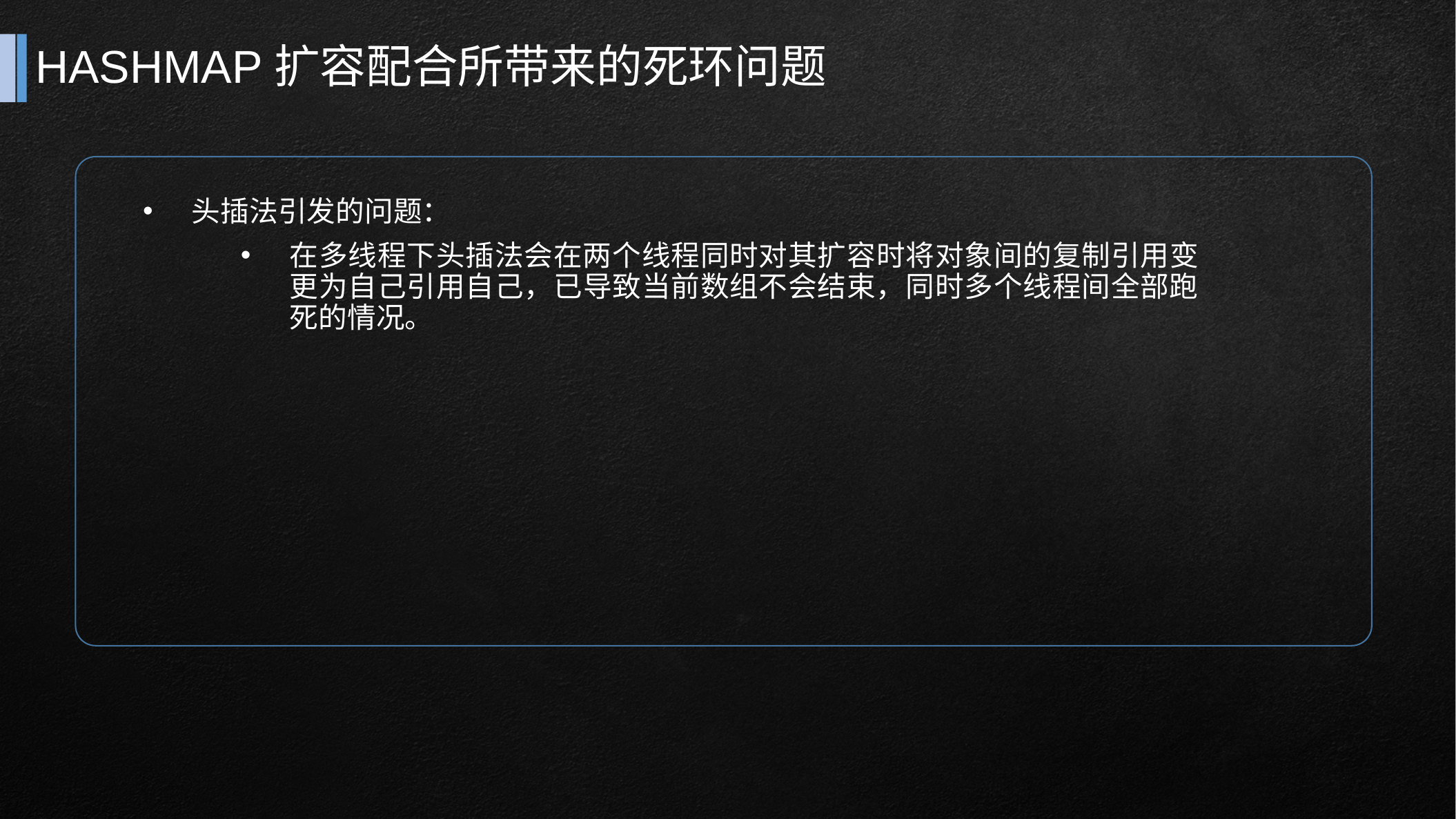

# HASHMAP扩容配合所带来的死环问题

头插法引发的问题：
在多线程下头插法会在两个线程同时对其扩容时将对象间的复制引用变更为自己引用自己，已导致当前数组不会结束，同时多个线程间全部跑死的情况。